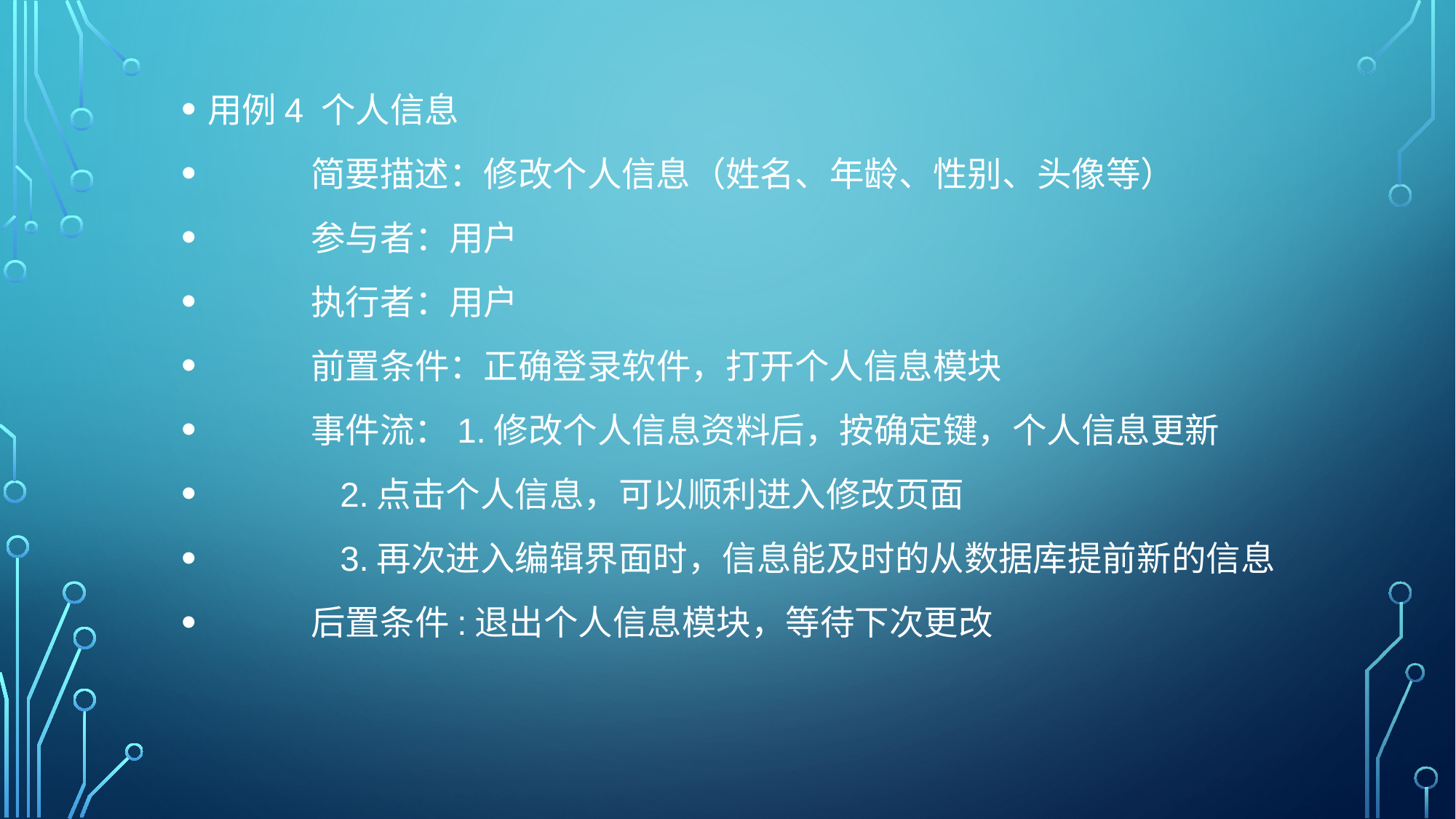

用例4 个人信息
  	简要描述：修改个人信息（姓名、年龄、性别、头像等）
	参与者：用户
	执行者：用户
	前置条件：正确登录软件，打开个人信息模块
	事件流：1.修改个人信息资料后，按确定键，个人信息更新
		   2.点击个人信息，可以顺利进入修改页面
		   3.再次进入编辑界面时，信息能及时的从数据库提前新的信息
	后置条件:退出个人信息模块，等待下次更改